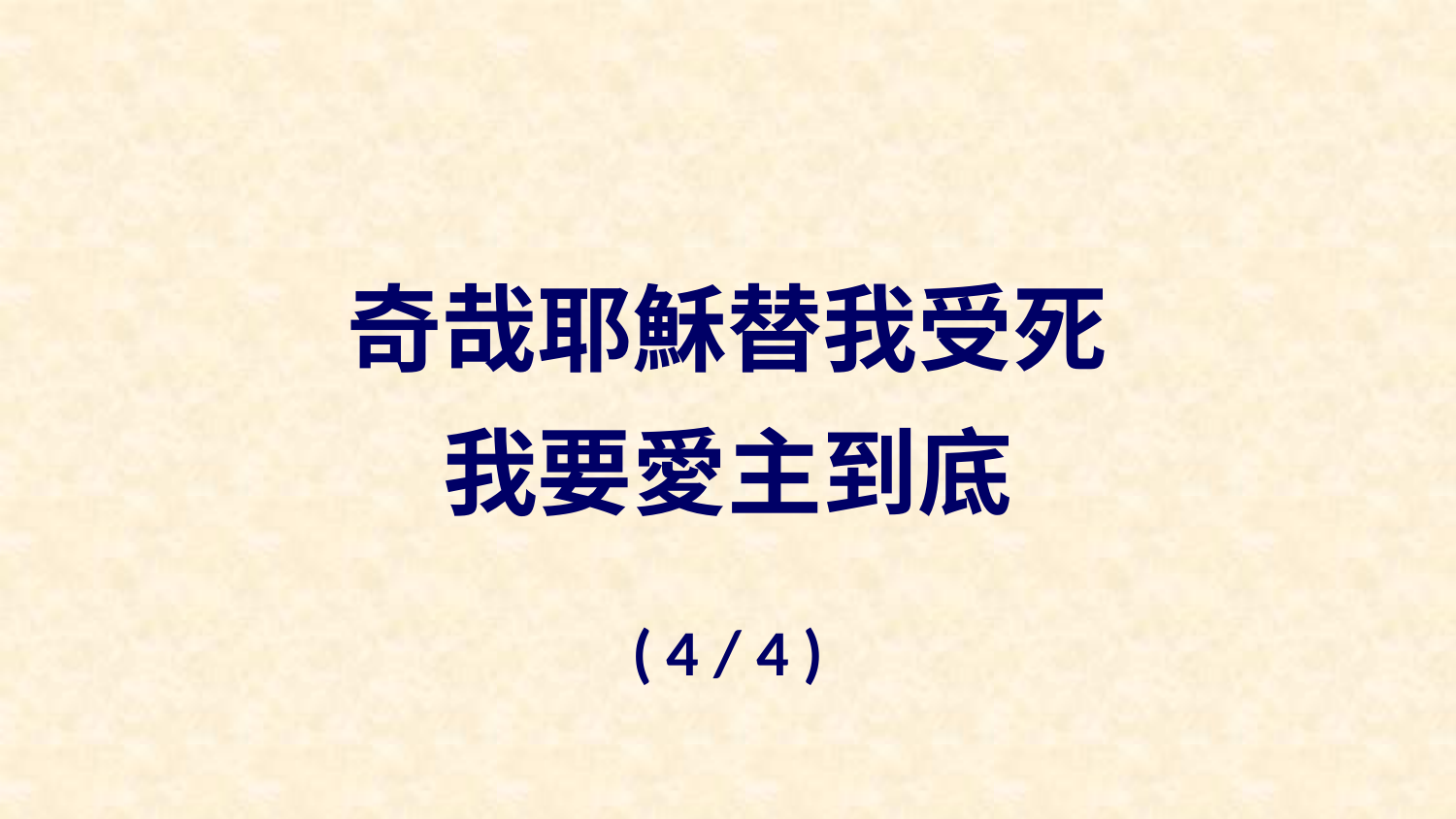

奇哉耶穌替我受死
我要愛主到底
( 4 / 4 )